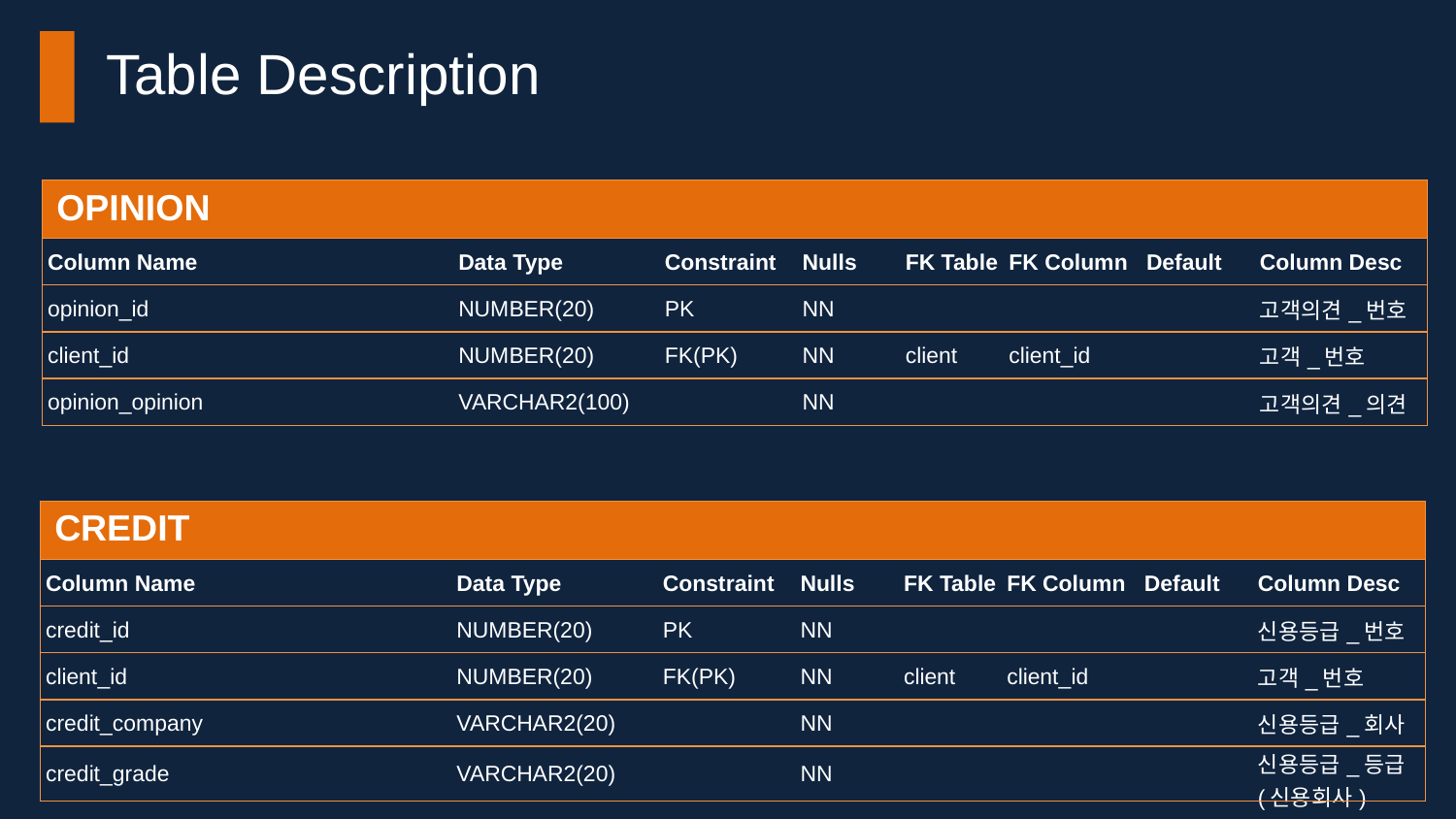

Table Description
| OPINION |  |  |  |  |  |  |  |
| --- | --- | --- | --- | --- | --- | --- | --- |
| Column Name | Data Type | Constraint | Nulls | FK Table | FK Column | Default | Column Desc |
| opinion\_id | NUMBER(20) | PK | NN |  |  |  | 고객의견\_번호 |
| client\_id | NUMBER(20) | FK(PK) | NN | client | client\_id |  | 고객\_번호 |
| opinion\_opinion | VARCHAR2(100) |  | NN |  |  |  | 고객의견\_의견 |
| CREDIT |  |  |  |  |  |  |  |
| --- | --- | --- | --- | --- | --- | --- | --- |
| Column Name | Data Type | Constraint | Nulls | FK Table | FK Column | Default | Column Desc |
| credit\_id | NUMBER(20) | PK | NN |  |  |  | 신용등급\_번호 |
| client\_id | NUMBER(20) | FK(PK) | NN | client | client\_id |  | 고객\_번호 |
| credit\_company | VARCHAR2(20) |  | NN |  |  |  | 신용등급\_회사 |
| credit\_grade | VARCHAR2(20) |  | NN |  |  |  | 신용등급\_등급(신용회사) |